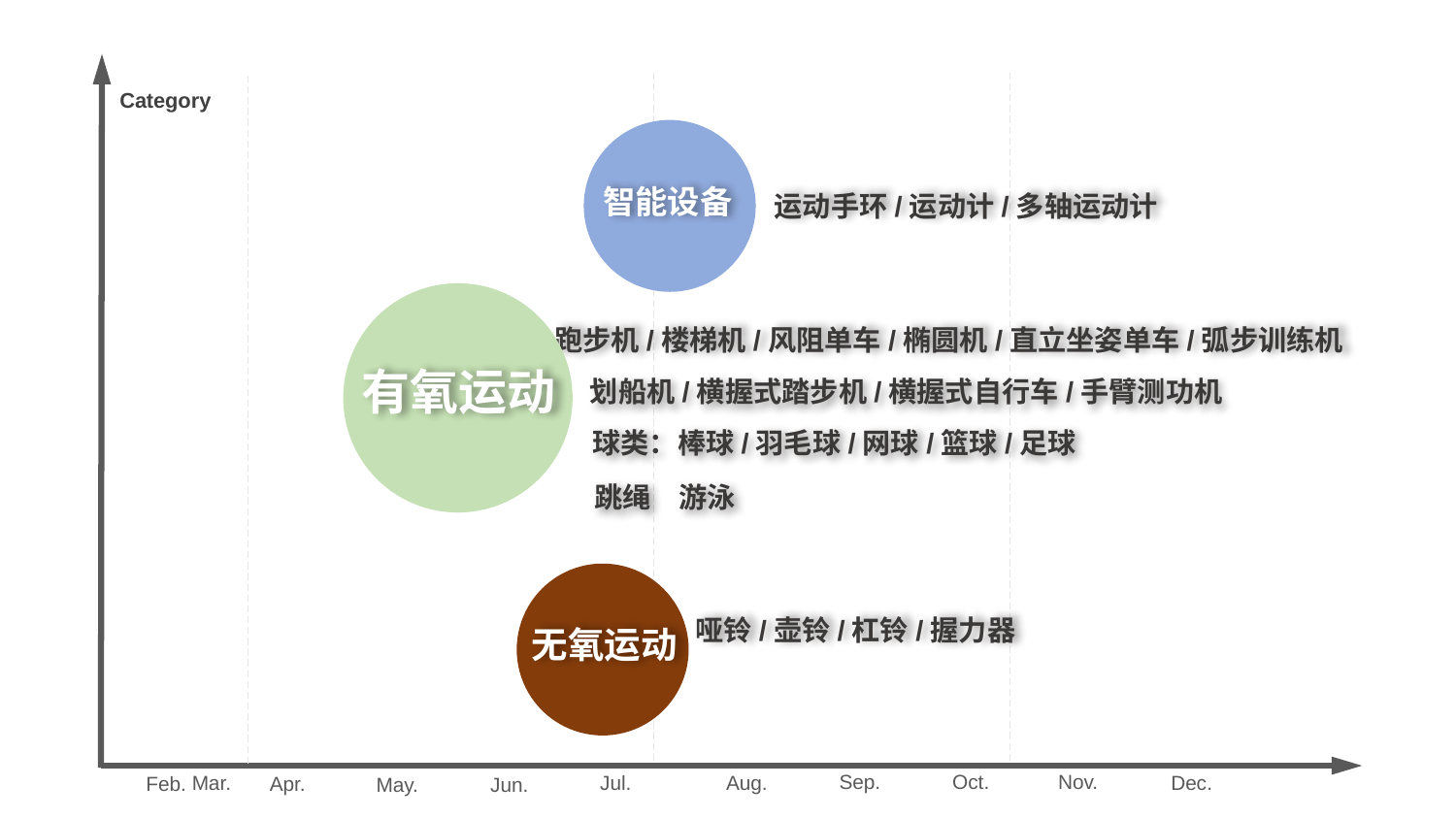

Sep.
Oct.
Nov.
Jul.
Aug.
Mar.
Dec.
Feb.
Apr.
May.
Jun.
Category

智能设备
运动手环/运动计/多轴运动计

有氧运动
跑步机/楼梯机/风阻单车/椭圆机/直立坐姿单车/弧步训练机
划船机/横握式踏步机/横握式自行车/手臂测功机
球类：棒球/羽毛球/网球/篮球/足球
跳绳
游泳

无氧运动
哑铃/壶铃/杠铃/握力器